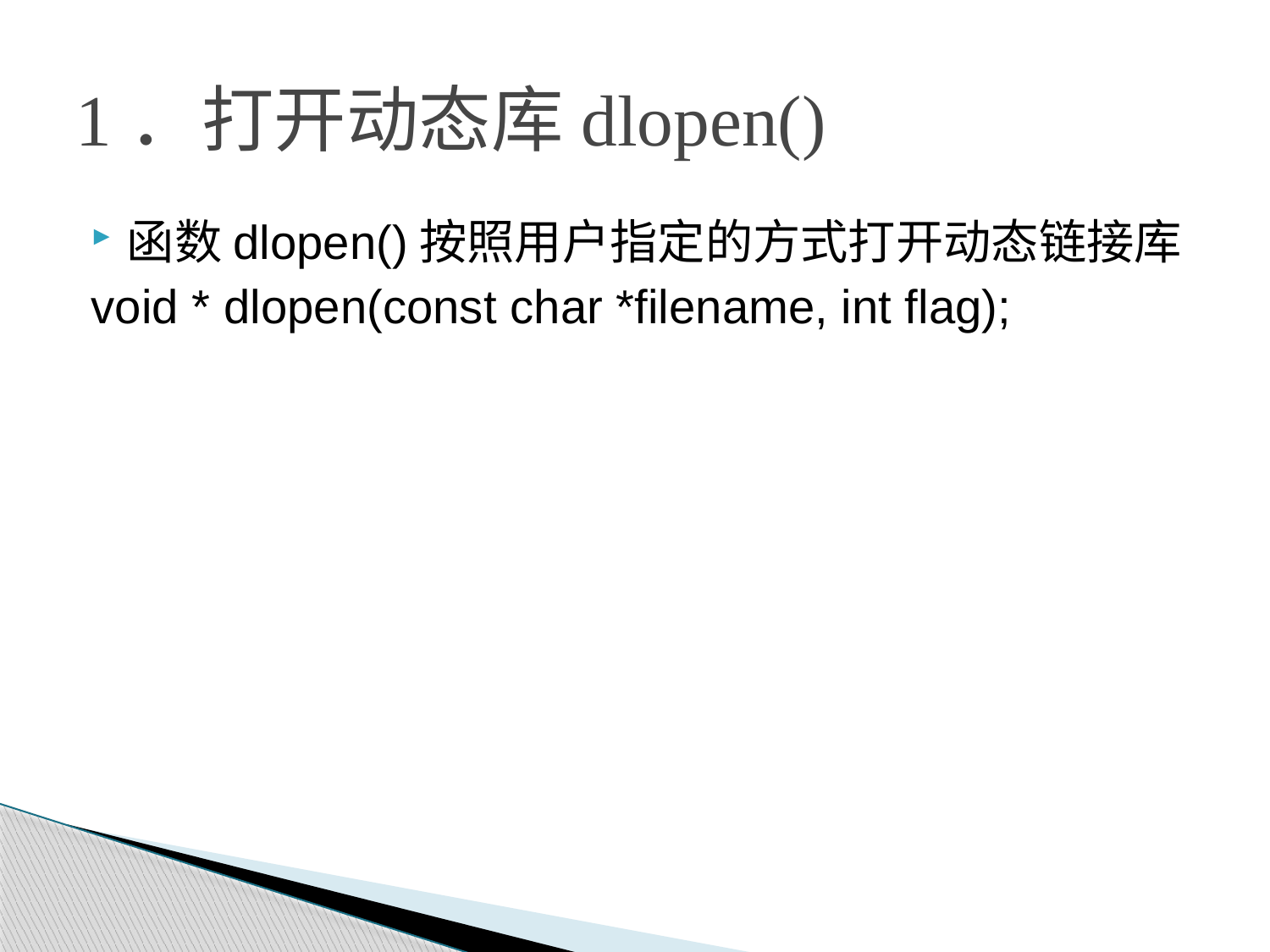

# 1．打开动态库dlopen()
函数dlopen()按照用户指定的方式打开动态链接库
void * dlopen(const char *filename, int flag);